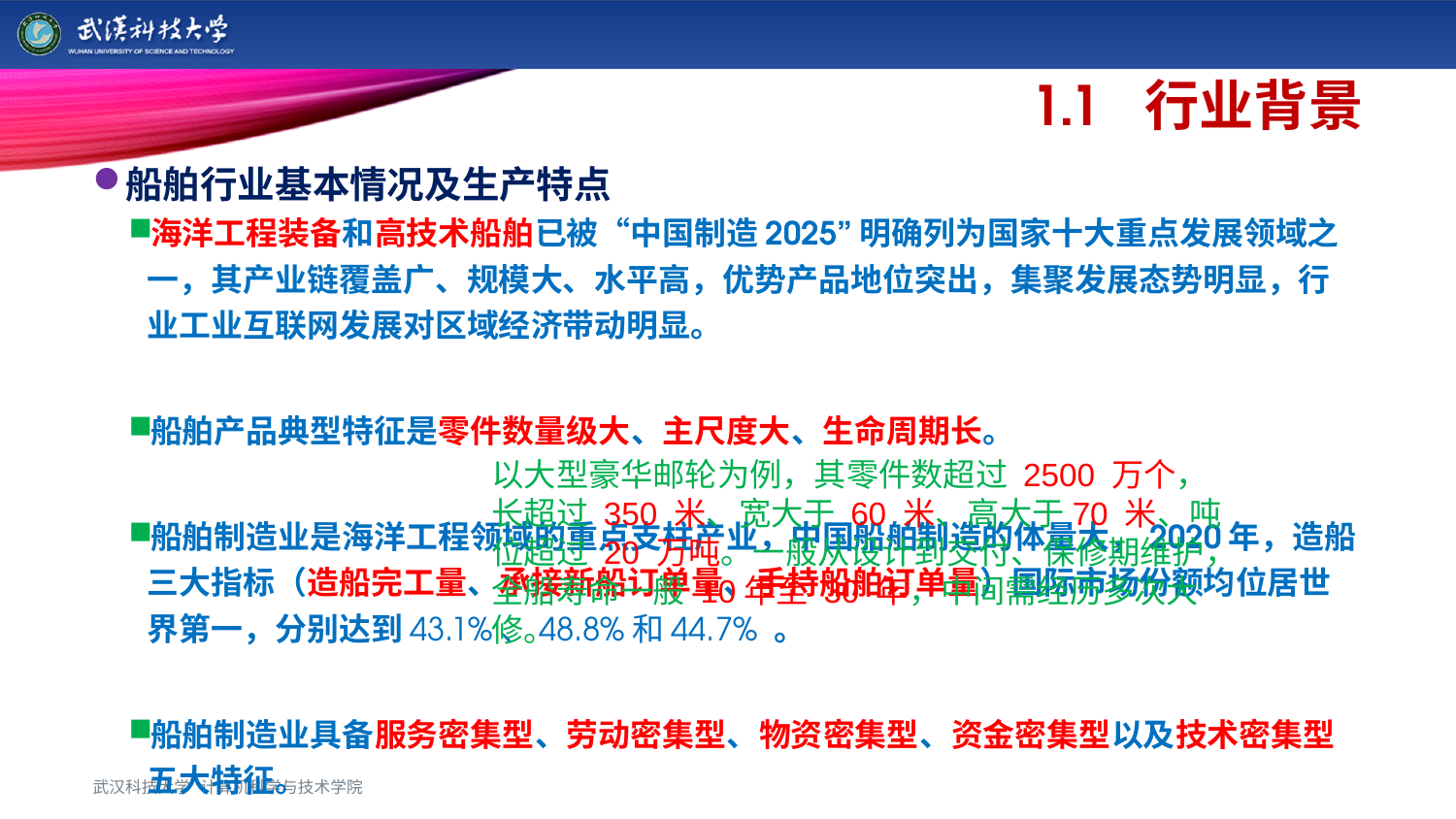

# 1.1  行业背景
船舶行业基本情况及生产特点
海洋工程装备和高技术船舶已被“中国制造2025”明确列为国家十大重点发展领域之一，其产业链覆盖广、规模大、水平高，优势产品地位突出，集聚发展态势明显，行业工业互联网发展对区域经济带动明显。

船舶产品典型特征是零件数量级大、主尺度大、生命周期长。

船舶制造业是海洋工程领域的重点支柱产业，中国船舶制造的体量大，2020年，造船三大指标（造船完工量、承接新船订单量、手持船舶订单量）国际市场份额均位居世界第一，分别达到43.1%、48.8%和44.7% 。

船舶制造业具备服务密集型、劳动密集型、物资密集型、资金密集型以及技术密集型五大特征。

以大型豪华邮轮为例，其零件数超过 2500 万个，长超过 350 米、宽大于 60 米、高大于70 米、吨位超过 20 万吨。一般从设计到交付、保修期维护，全船寿命一般 10年至 30 年，中间需经历多次大修。
武汉科技大学  计算机科学与技术学院